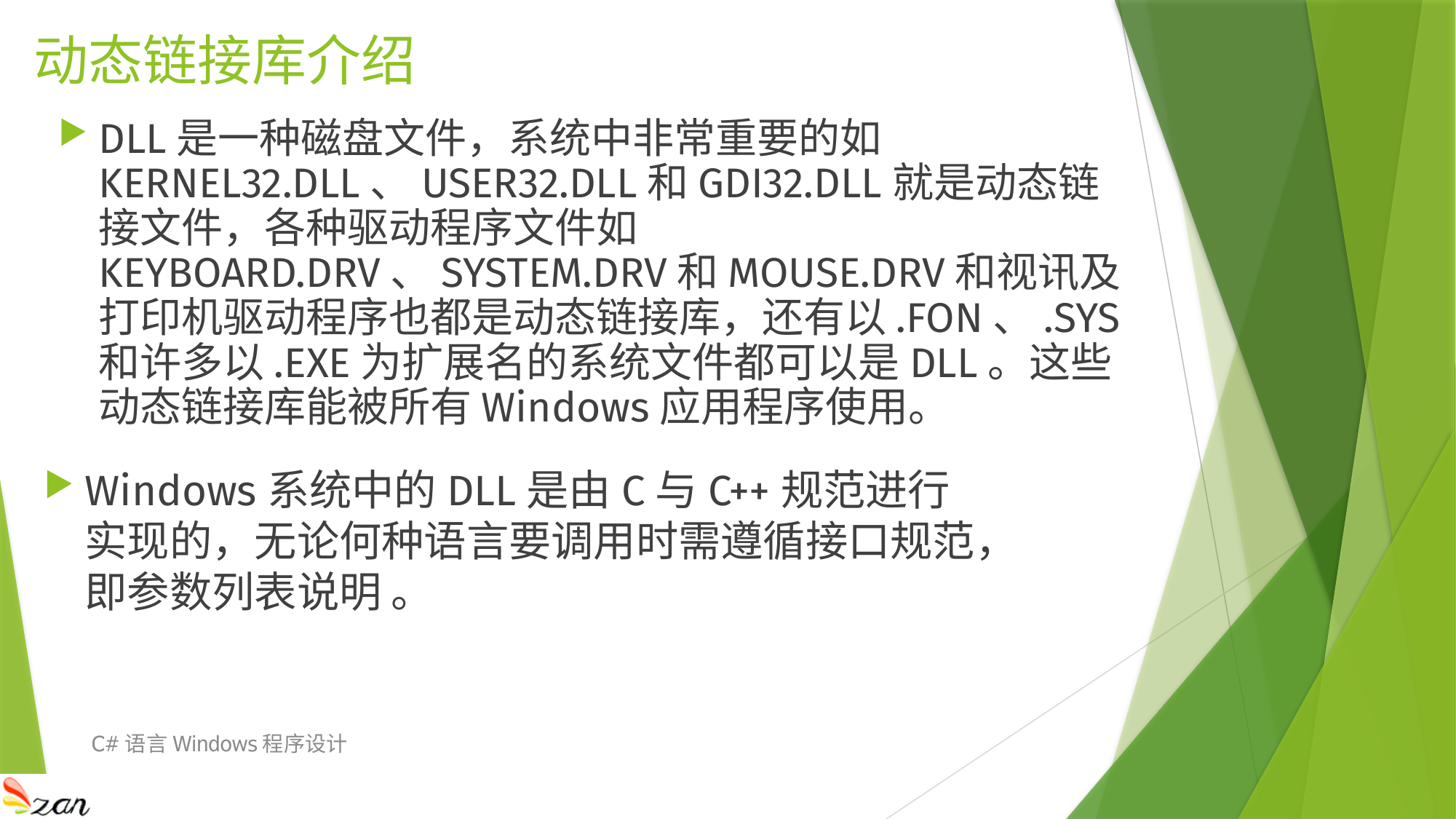

# 动态链接库介绍
DLL是一种磁盘文件，系统中非常重要的如KERNEL32.DLL、USER32.DLL和GDI32.DLL就是动态链接文件，各种驱动程序文件如KEYBOARD.DRV、SYSTEM.DRV和MOUSE.DRV和视讯及打印机驱动程序也都是动态链接库，还有以.FON、.SYS和许多以.EXE为扩展名的系统文件都可以是DLL。这些动态链接库能被所有Windows应用程序使用。
Windows系统中的DLL是由C与C++规范进行实现的，无论何种语言要调用时需遵循接口规范，即参数列表说明 。
C#语言Windows程序设计